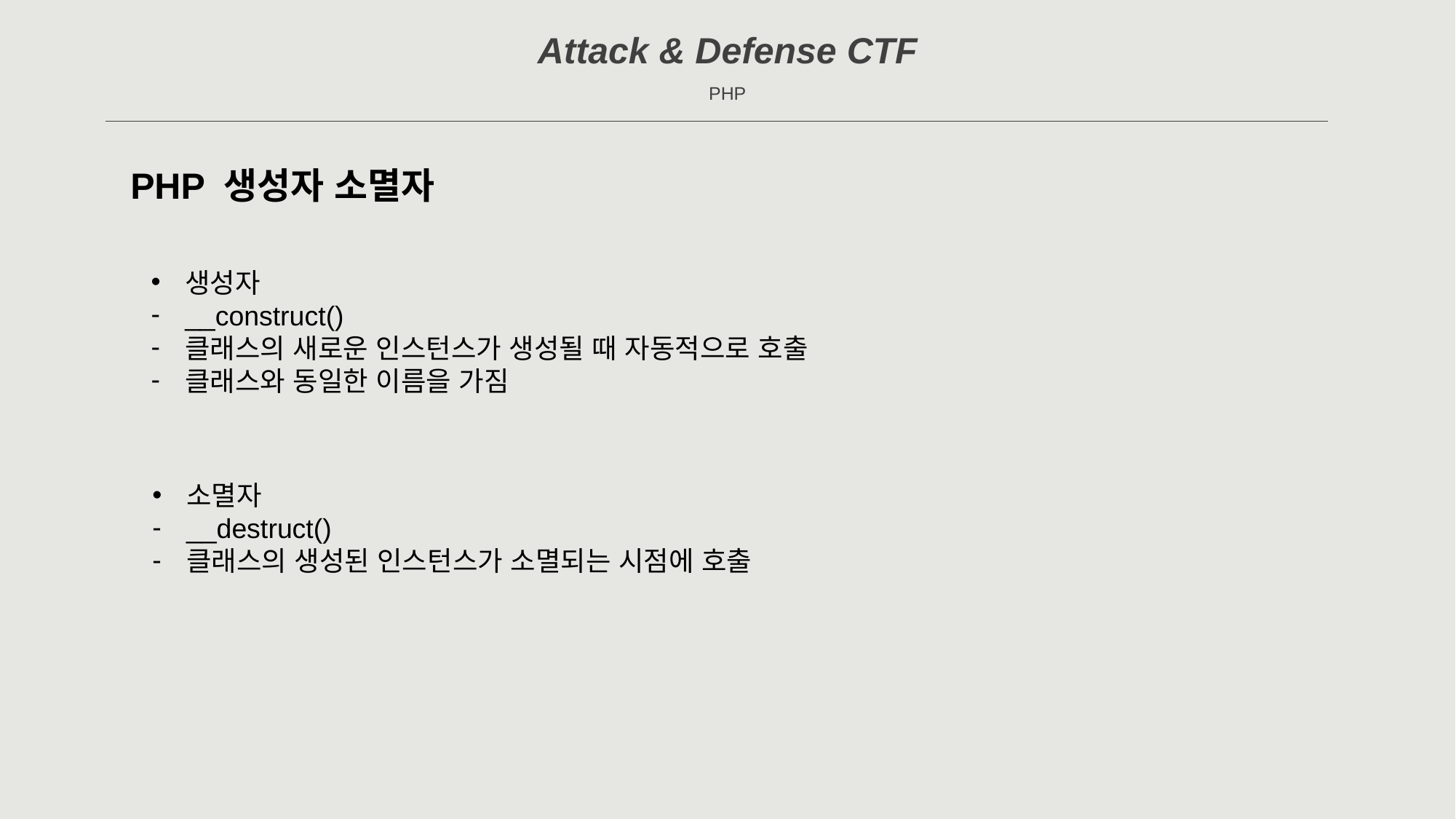

Attack & Defense CTF
PHP
PHP 생성자 소멸자
생성자
__construct()
클래스의 새로운 인스턴스가 생성될 때 자동적으로 호출
클래스와 동일한 이름을 가짐

소멸자
__destruct()
클래스의 생성된 인스턴스가 소멸되는 시점에 호출